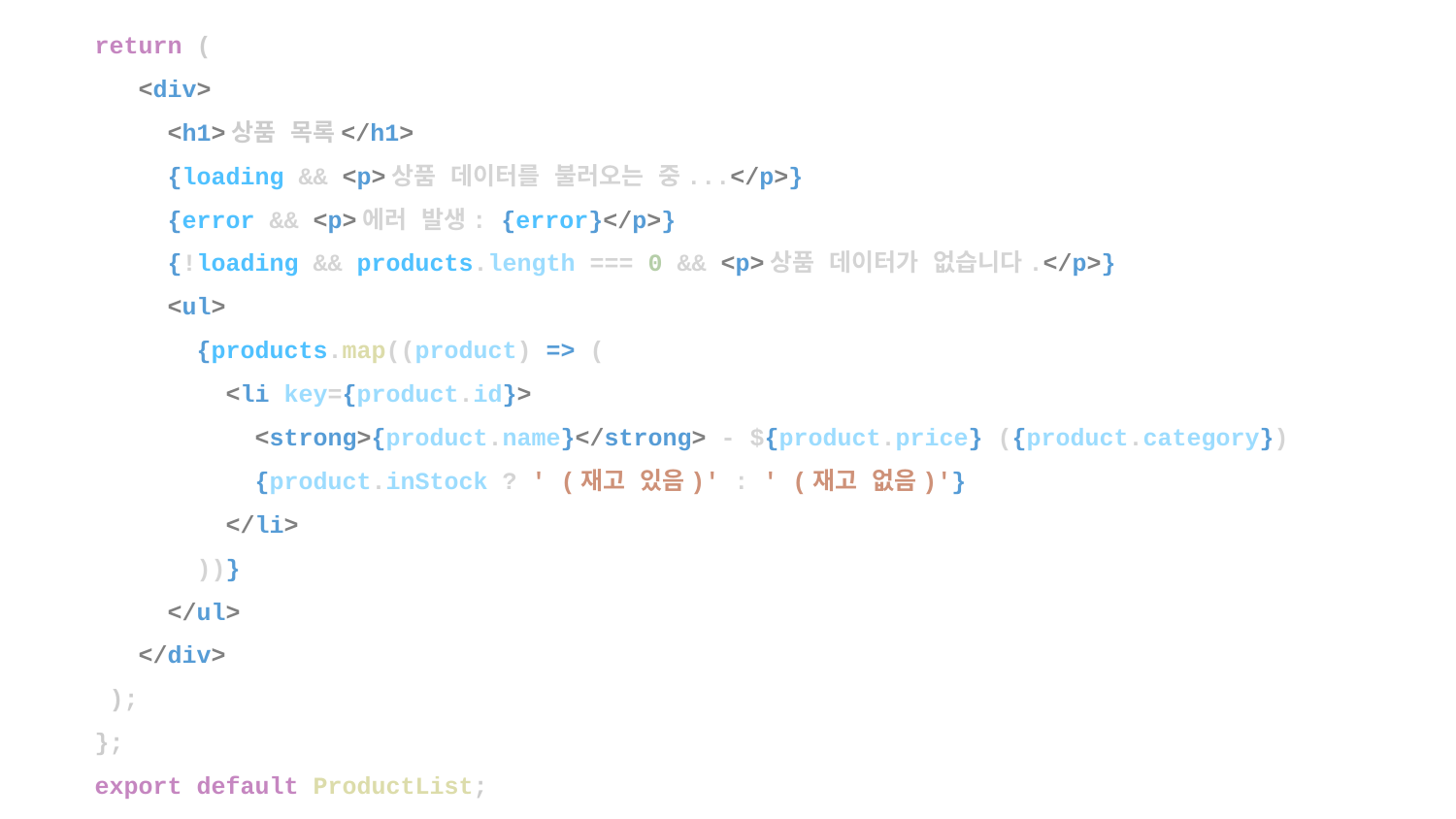

return (
   <div>
     <h1>상품 목록</h1>
     {loading && <p>상품 데이터를 불러오는 중...</p>}
     {error && <p>에러 발생: {error}</p>}
     {!loading && products.length === 0 && <p>상품 데이터가 없습니다.</p>}
     <ul>
       {products.map((product) => (
         <li key={product.id}>
           <strong>{product.name}</strong> - ${product.price} ({product.category})
           {product.inStock ? ' (재고 있음)' : ' (재고 없음)'}
         </li>
       ))}
     </ul>
   </div>
 );
};
export default ProductList;